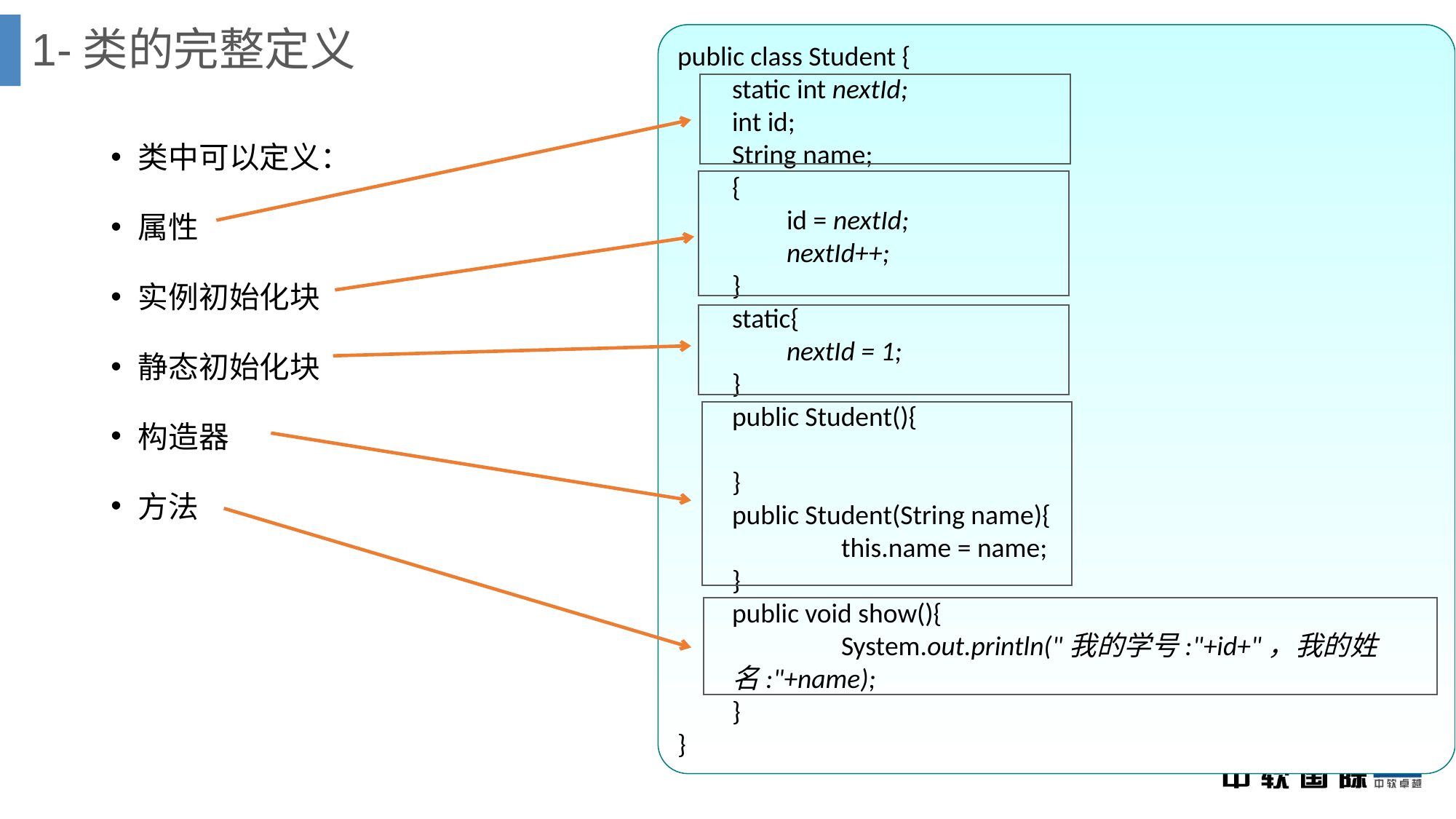

# 1-类的完整定义
public class Student {
static int nextId;
int id;
String name;
{
id = nextId;
nextId++;
}
static{
nextId = 1;
}
public Student(){

}
public Student(String name){
	this.name = name;
}
public void show(){
	System.out.println("我的学号:"+id+"，我的姓名:"+name);
}
}

类中可以定义：
属性
实例初始化块
静态初始化块
构造器
方法